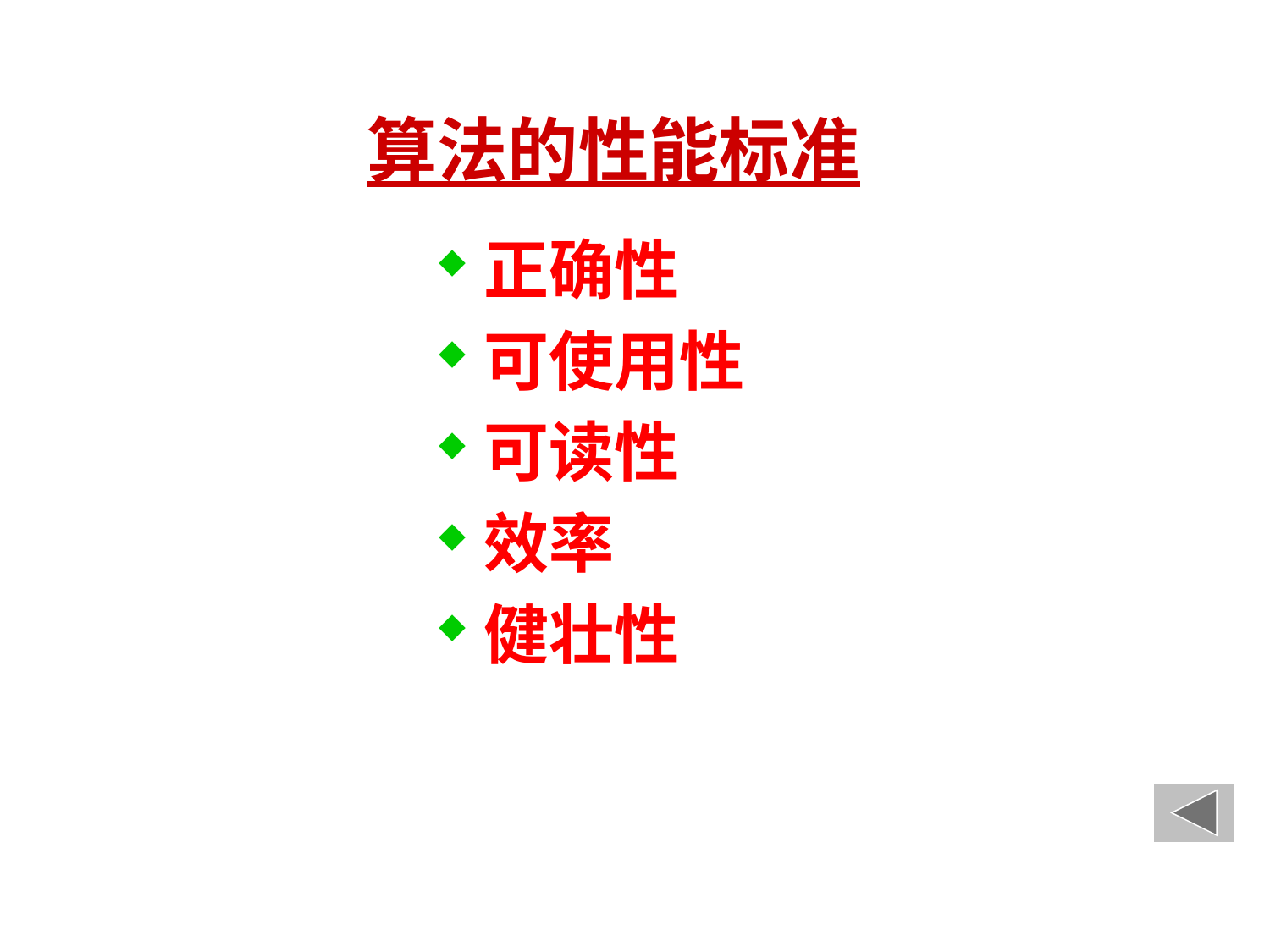

# 算法的性能标准
正确性
可使用性
可读性
效率
健壮性